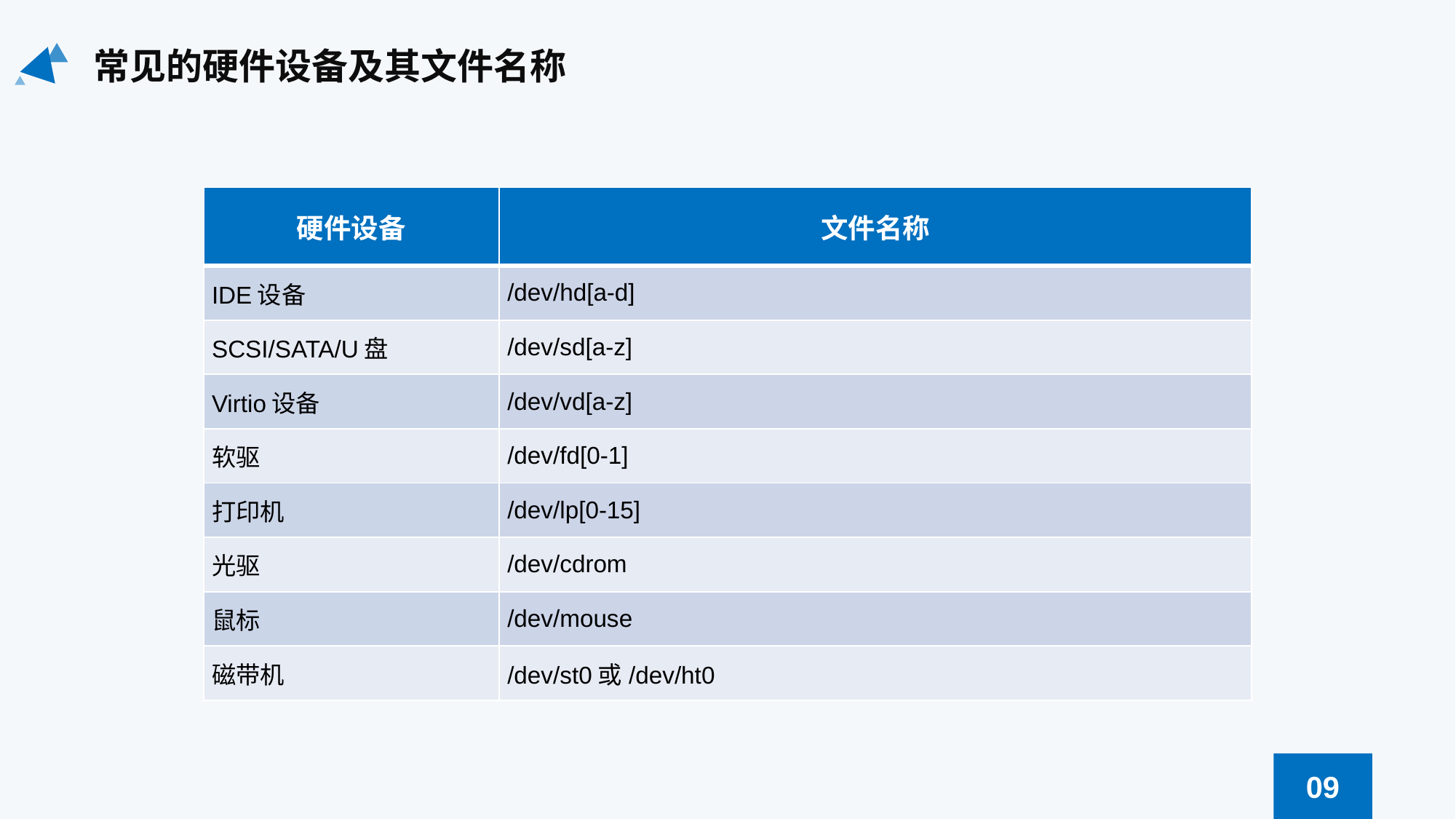

常见的硬件设备及其文件名称

| 硬件设备 | 文件名称 |
| --- | --- |
| IDE设备 | /dev/hd[a-d] |
| SCSI/SATA/U盘 | /dev/sd[a-z] |
| Virtio设备 | /dev/vd[a-z] |
| 软驱 | /dev/fd[0-1] |
| 打印机 | /dev/lp[0-15] |
| 光驱 | /dev/cdrom |
| 鼠标 | /dev/mouse |
| 磁带机 | /dev/st0或/dev/ht0 |

09